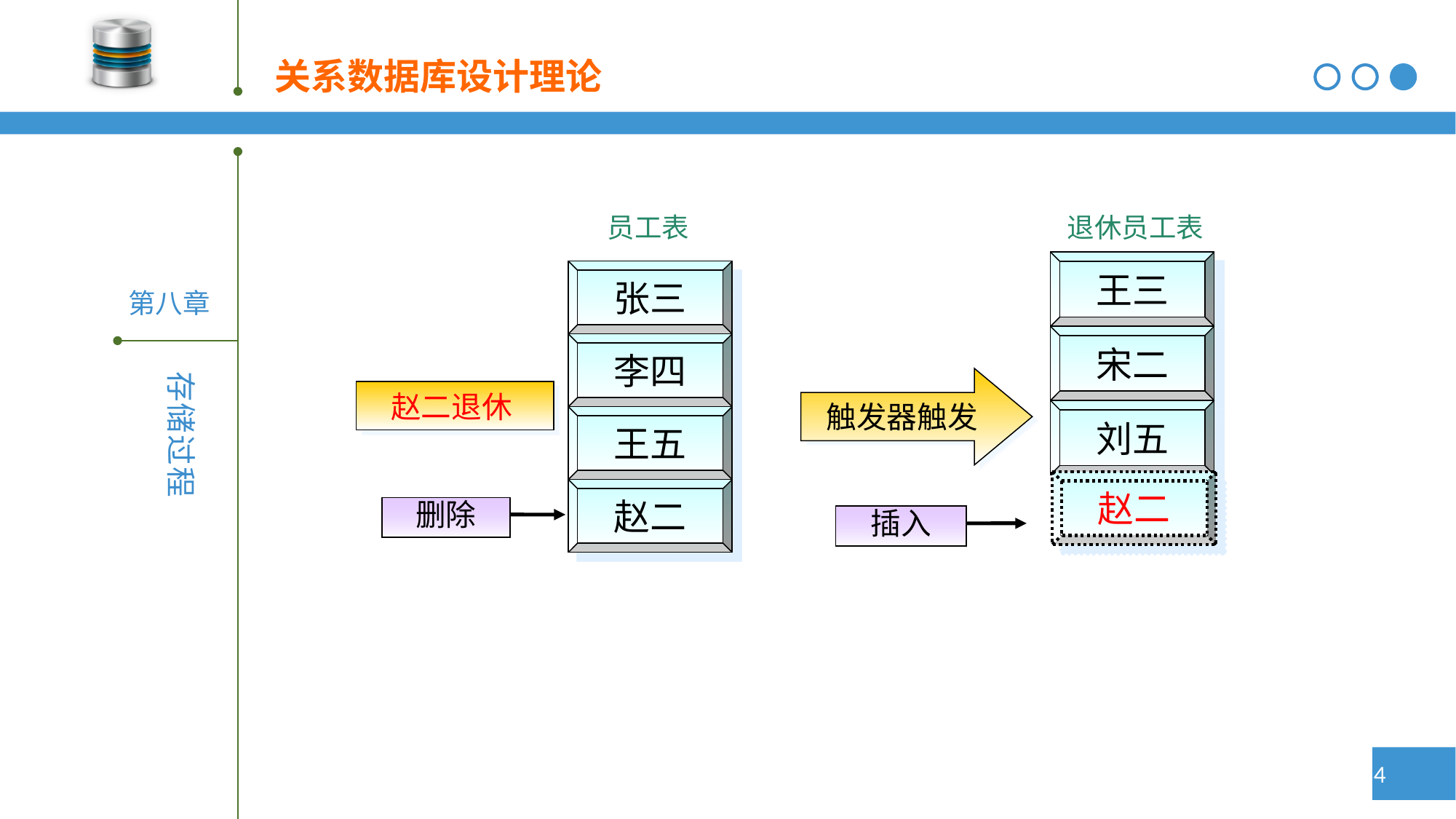

员工表
退休员工表
王三
宋二
刘五
张三
李四
王五
触发器触发
赵二退休
赵二
赵二
删除
插入